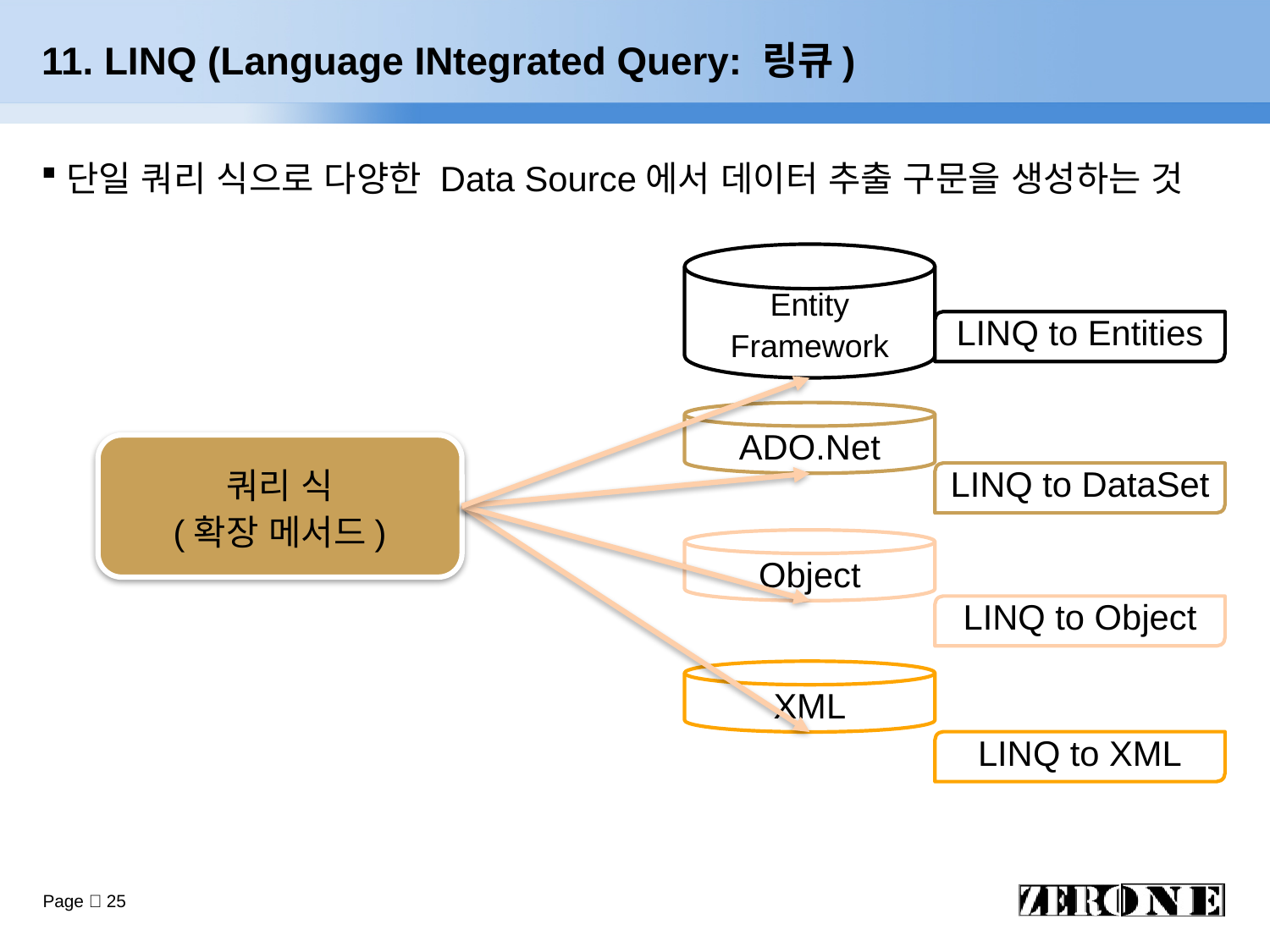

# 11. LINQ (Language INtegrated Query: 링큐)
단일 쿼리 식으로 다양한 Data Source에서 데이터 추출 구문을 생성하는 것

Entity
Framework
LINQ to Entities
ADO.Net
LINQ to DataSet
쿼리 식
(확장 메서드)
Object
LINQ to Object
XML
LINQ to XML